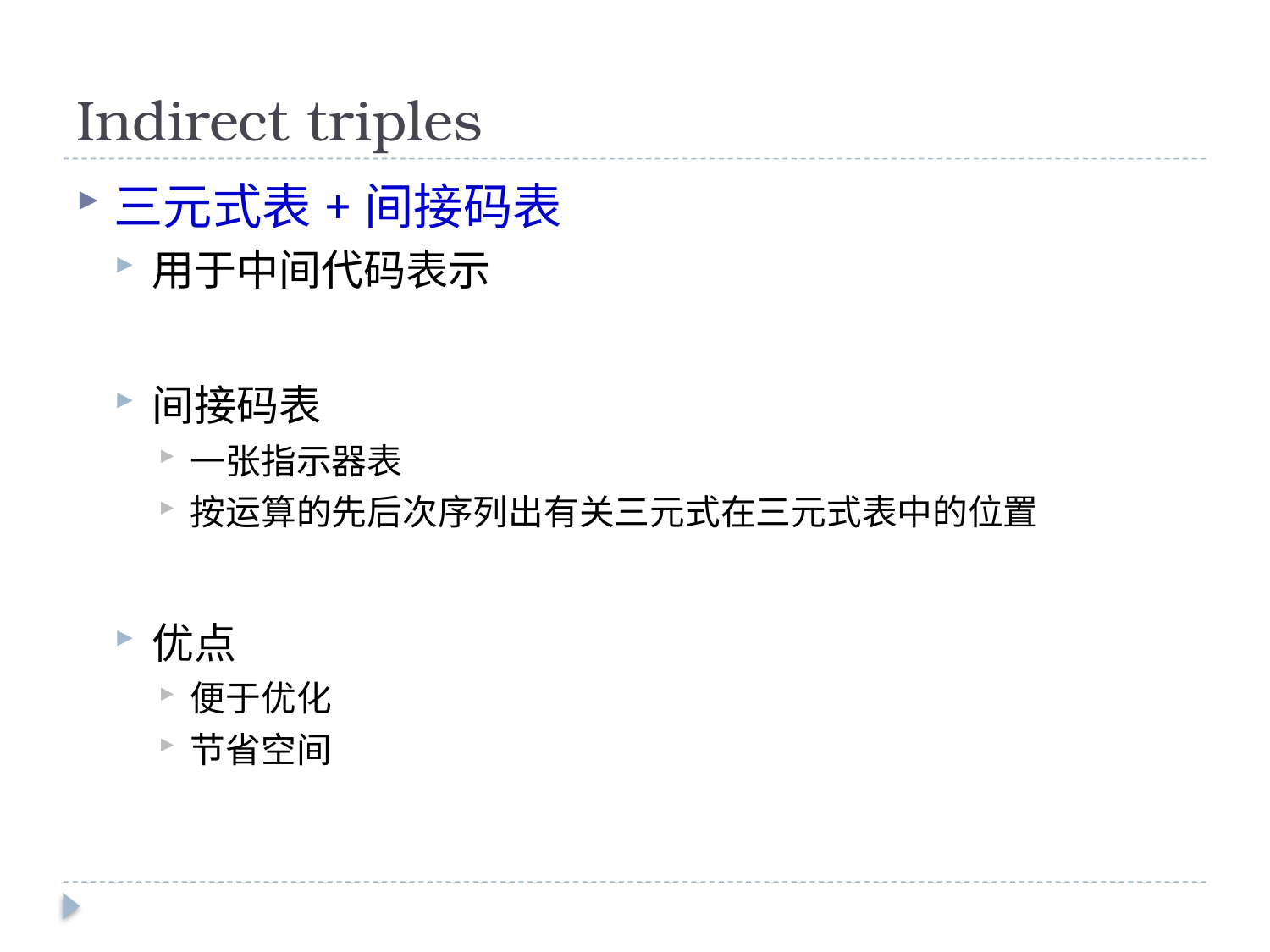

# Indirect triples
三元式表+间接码表
用于中间代码表示

间接码表
一张指示器表
按运算的先后次序列出有关三元式在三元式表中的位置

优点
便于优化
节省空间

25